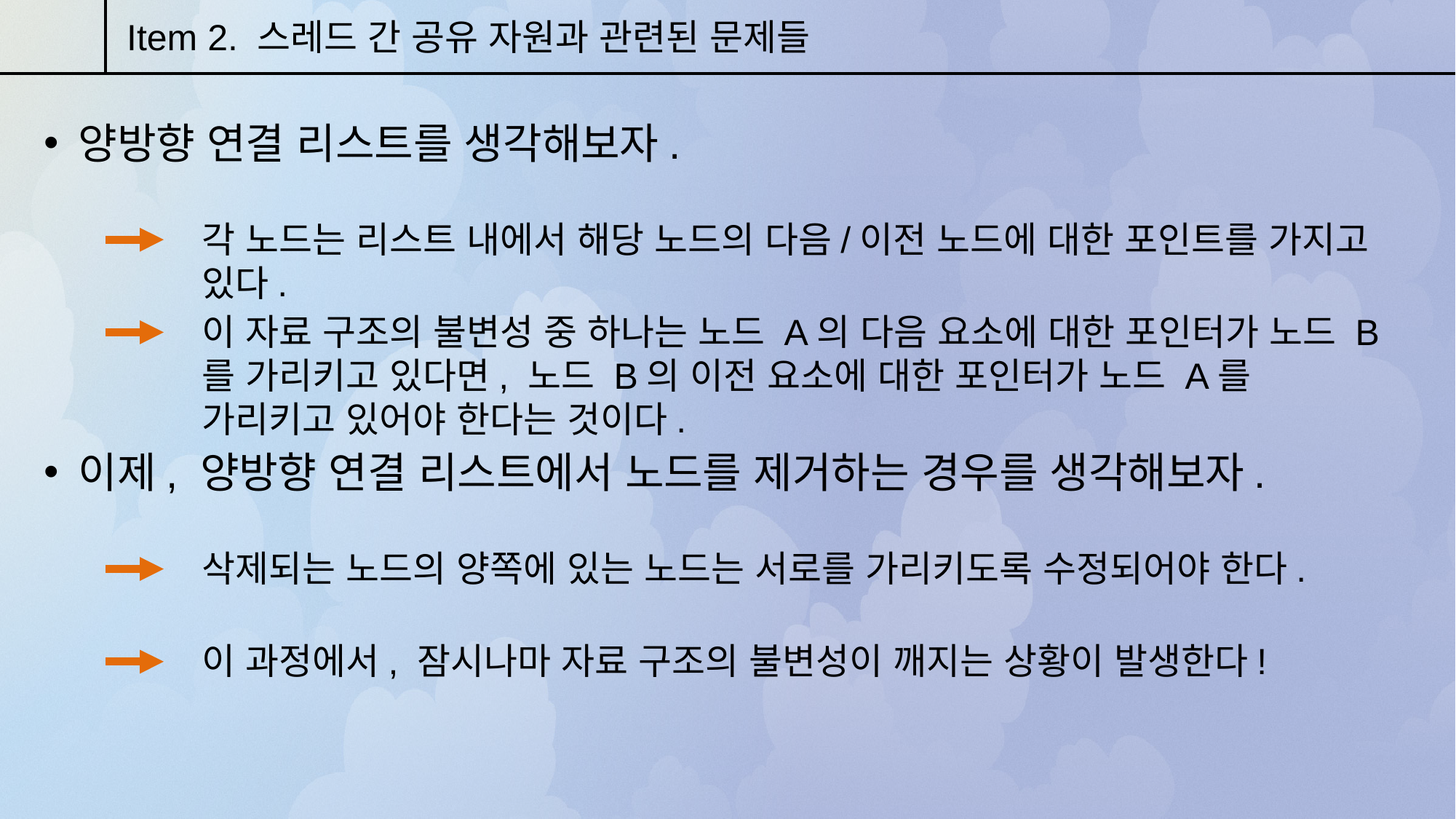

Item 2. 스레드 간 공유 자원과 관련된 문제들
양방향 연결 리스트를 생각해보자.
각 노드는 리스트 내에서 해당 노드의 다음/이전 노드에 대한 포인트를 가지고 있다.
이 자료 구조의 불변성 중 하나는 노드 A의 다음 요소에 대한 포인터가 노드 B를 가리키고 있다면, 노드 B의 이전 요소에 대한 포인터가 노드 A를 가리키고 있어야 한다는 것이다.
이제, 양방향 연결 리스트에서 노드를 제거하는 경우를 생각해보자.
삭제되는 노드의 양쪽에 있는 노드는 서로를 가리키도록 수정되어야 한다.
이 과정에서, 잠시나마 자료 구조의 불변성이 깨지는 상황이 발생한다!